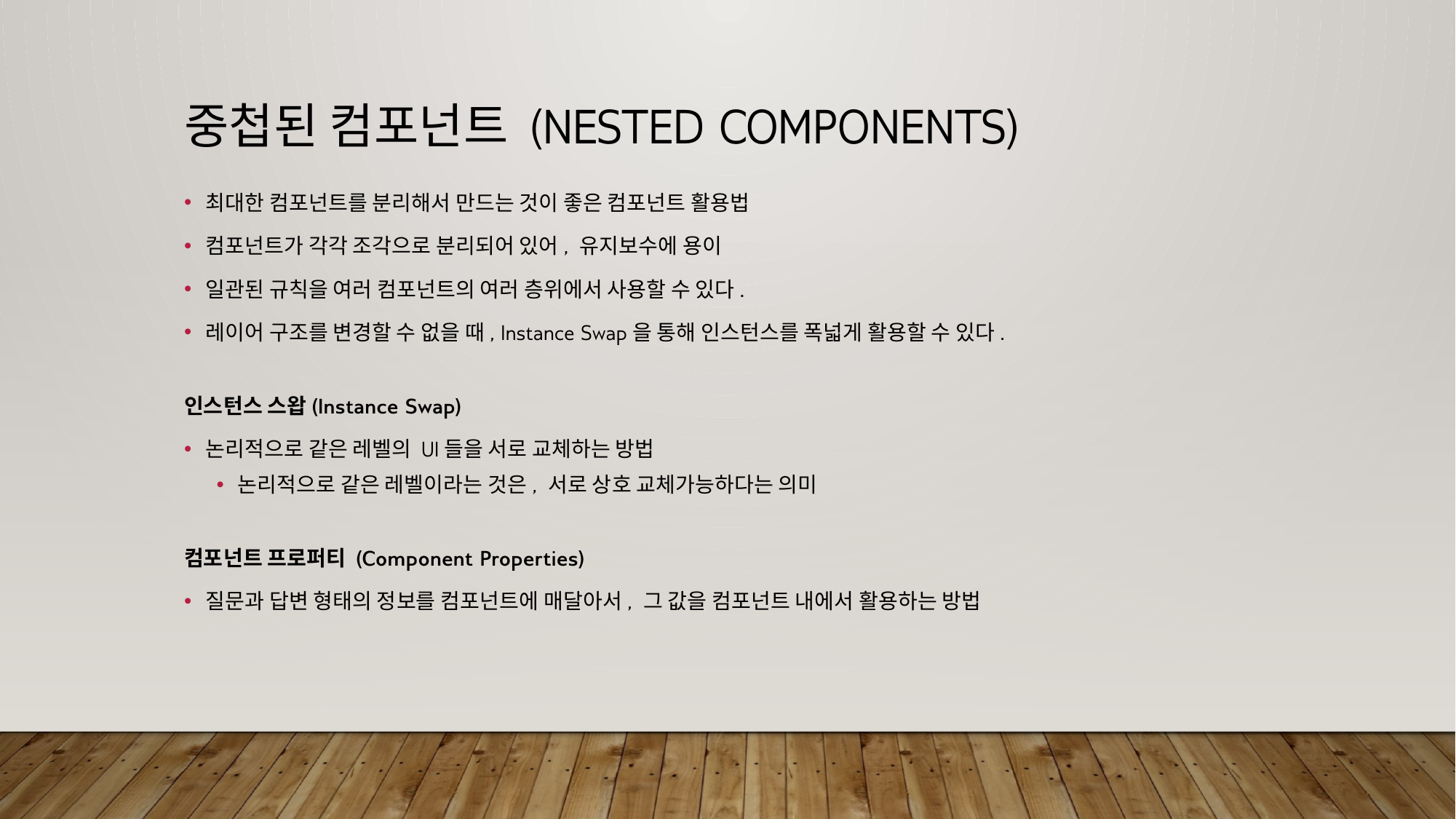

# 중첩된 컴포넌트 (Nested Components)
최대한 컴포넌트를 분리해서 만드는 것이 좋은 컴포넌트 활용법
컴포넌트가 각각 조각으로 분리되어 있어, 유지보수에 용이
일관된 규칙을 여러 컴포넌트의 여러 층위에서 사용할 수 있다.
레이어 구조를 변경할 수 없을 때, Instance Swap을 통해 인스턴스를 폭넓게 활용할 수 있다.
인스턴스 스왑(Instance Swap)
논리적으로 같은 레벨의 UI들을 서로 교체하는 방법
논리적으로 같은 레벨이라는 것은, 서로 상호 교체가능하다는 의미
컴포넌트 프로퍼티 (Component Properties)
질문과 답변 형태의 정보를 컴포넌트에 매달아서, 그 값을 컴포넌트 내에서 활용하는 방법